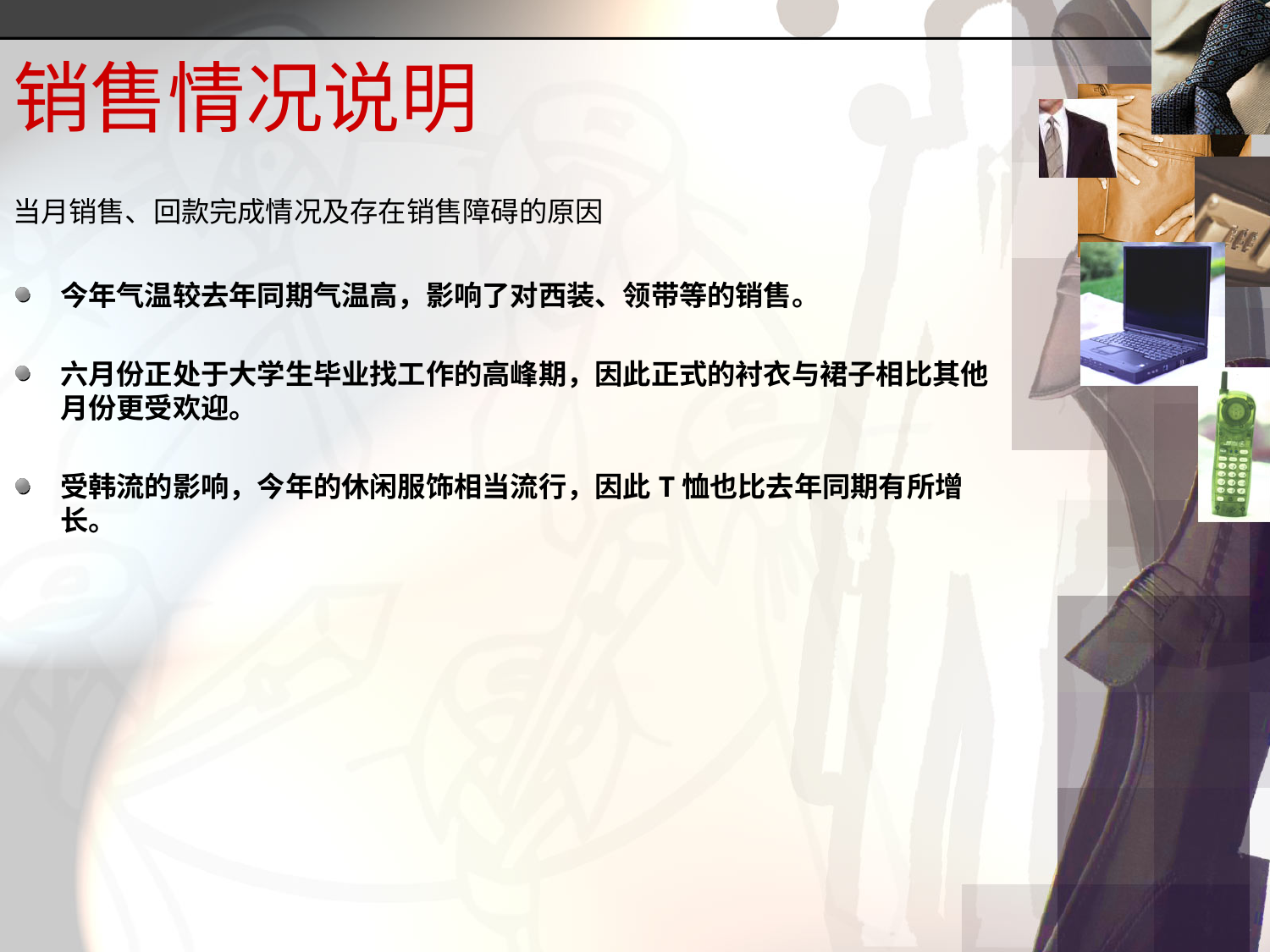

# 销售情况说明

当月销售、回款完成情况及存在销售障碍的原因

今年气温较去年同期气温高，影响了对西装、领带等的销售。

六月份正处于大学生毕业找工作的高峰期，因此正式的衬衣与裙子相比其他月份更受欢迎。

受韩流的影响，今年的休闲服饰相当流行，因此T恤也比去年同期有所增长。